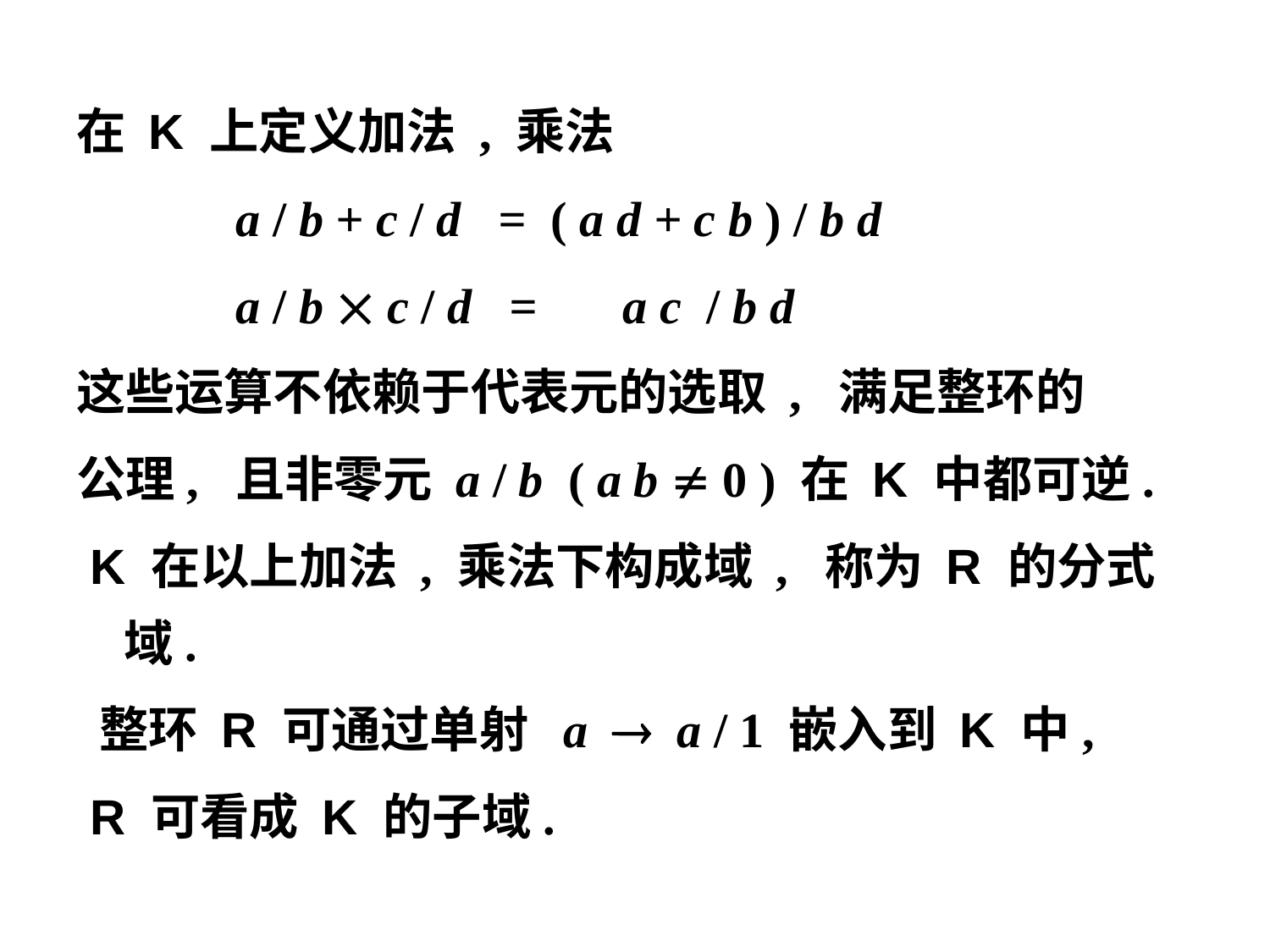

在 K 上定义加法 , 乘法
             a / b + c / d   =  ( a d + c b ) / b d
             a / b × c / d   =       a c  / b d
这些运算不依赖于代表元的选取 ,  满足整环的
公理,  且非零元 a / b  ( a b ≠ 0 ) 在 K 中都可逆.
 K 在以上加法 , 乘法下构成域 ,  称为 R 的分式域.
 整环 R 可通过单射  a  →  a / 1 嵌入到 K 中,
 R 可看成 K 的子域.